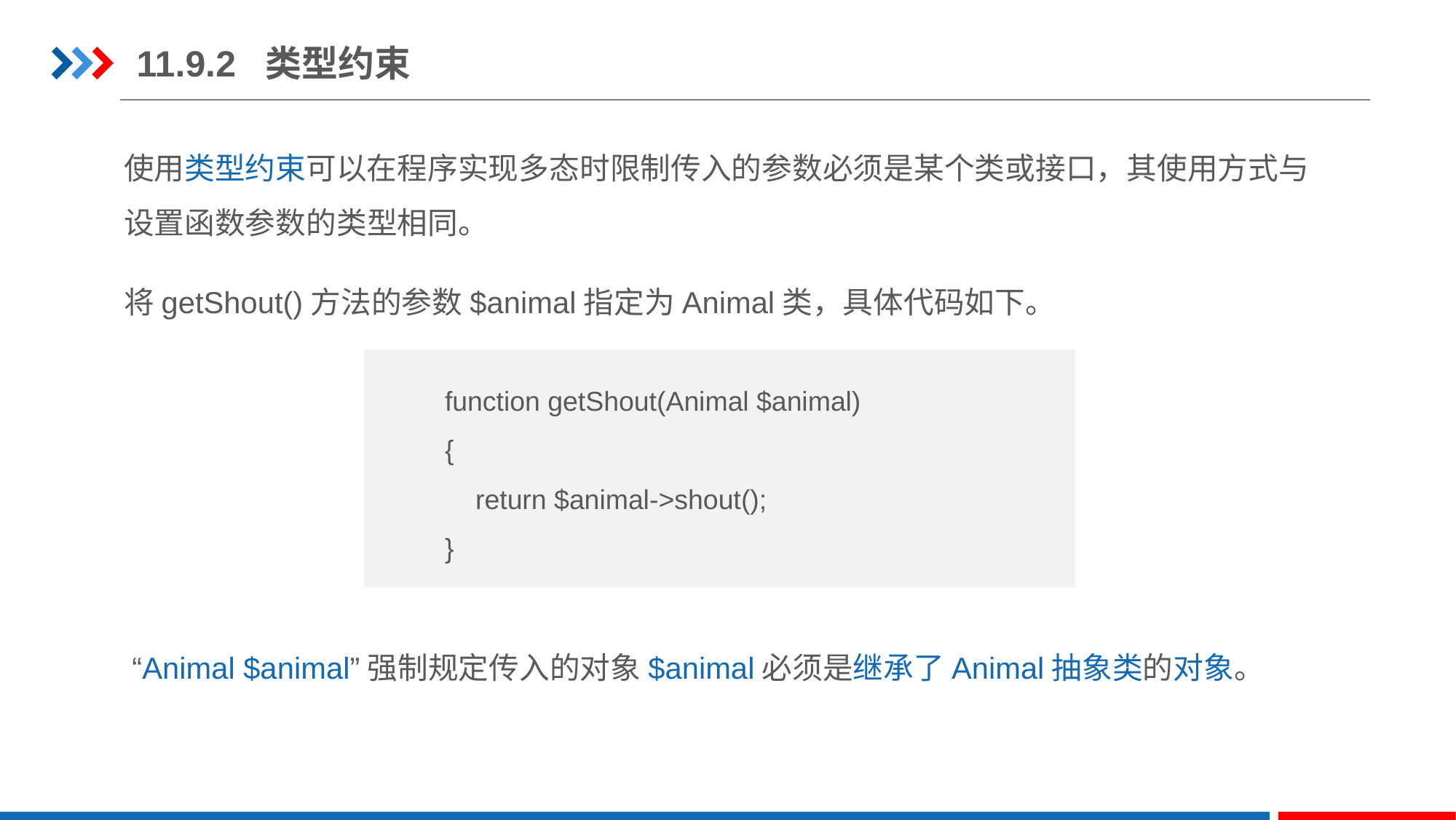

11.9.2  类型约束
使用类型约束可以在程序实现多态时限制传入的参数必须是某个类或接口，其使用方式与设置函数参数的类型相同。

将getShout()方法的参数$animal指定为Animal类，具体代码如下。

 “Animal $animal”强制规定传入的对象$animal必须是继承了Animal抽象类的对象。

function getShout(Animal $animal)
{
    return $animal->shout();
}